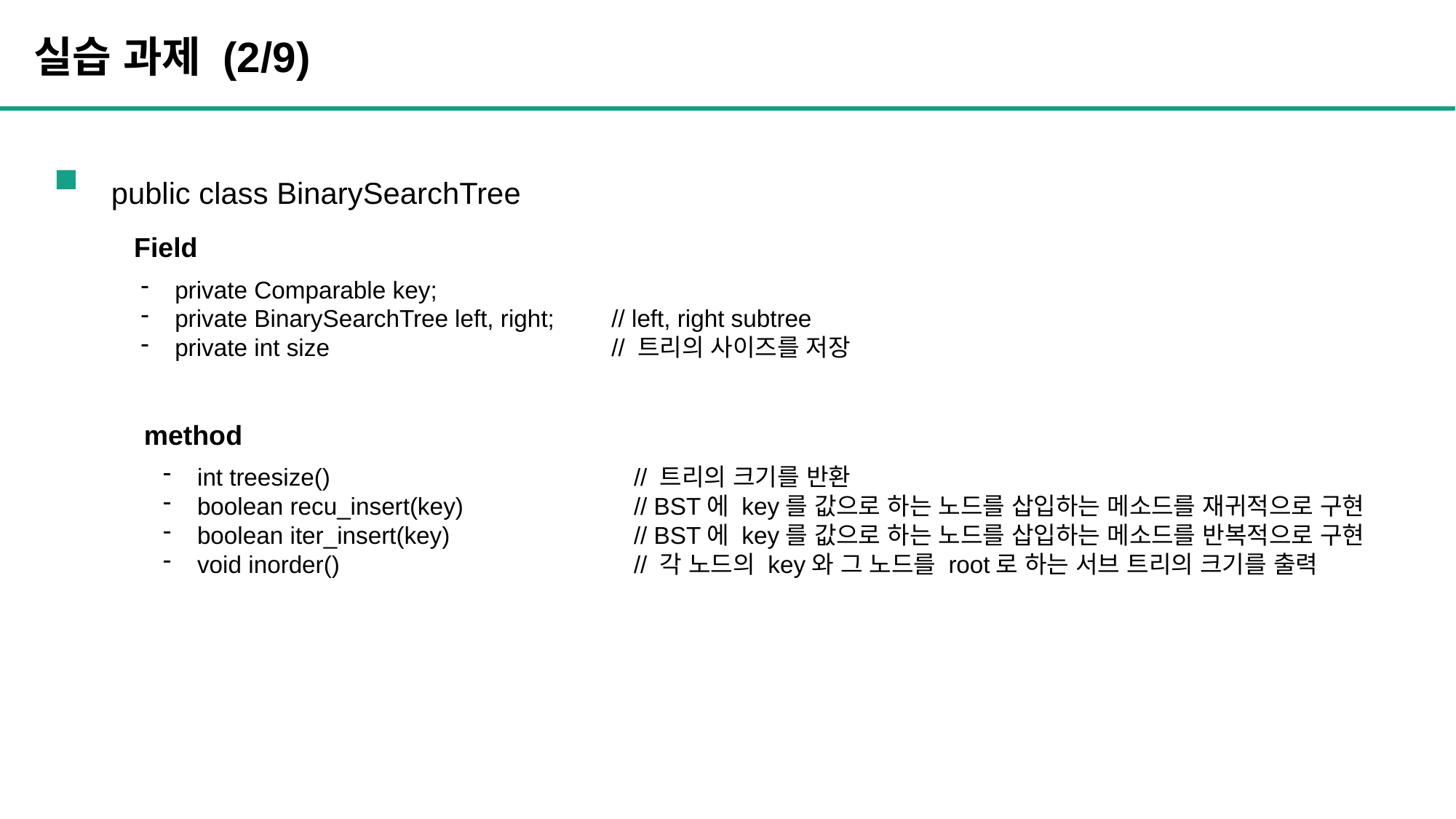

실습 과제 (2/9)
public class BinarySearchTree

Field
private Comparable key;
private BinarySearchTree left, right;	// left, right subtree
private int size			// 트리의 사이즈를 저장
method
int treesize()			// 트리의 크기를 반환
boolean recu_insert(key)		// BST에 key를 값으로 하는 노드를 삽입하는 메소드를 재귀적으로 구현
boolean iter_insert(key)		// BST에 key를 값으로 하는 노드를 삽입하는 메소드를 반복적으로 구현
void inorder()			// 각 노드의 key와 그 노드를 root로 하는 서브 트리의 크기를 출력